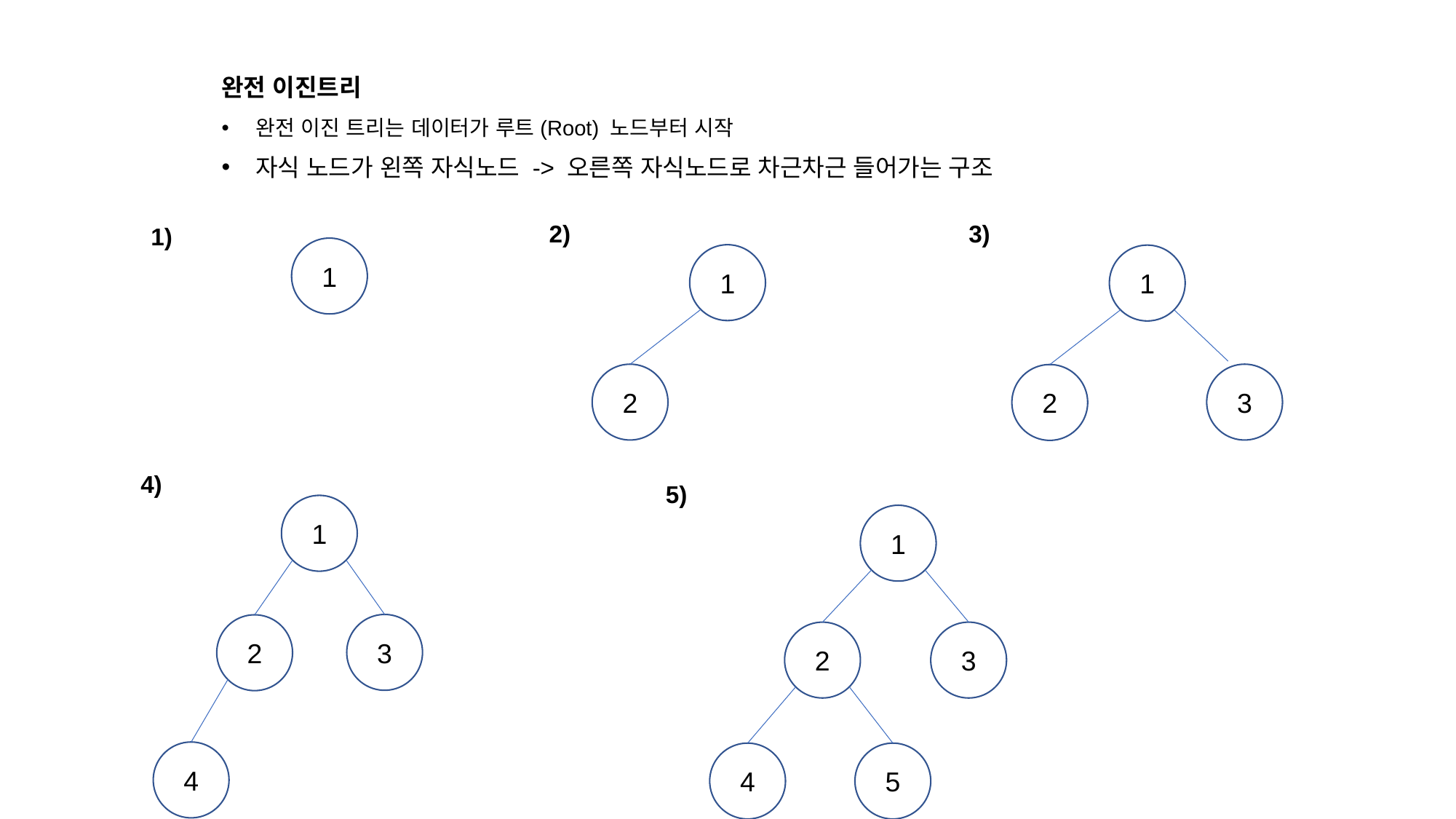

완전 이진트리
완전 이진 트리는 데이터가 루트(Root) 노드부터 시작
자식 노드가 왼쪽 자식노드 -> 오른쪽 자식노드로 차근차근 들어가는 구조

2)
3)
1)
1
1
1
2
3
2
4)
5)
1
1
3
2
2
3
4
4
5